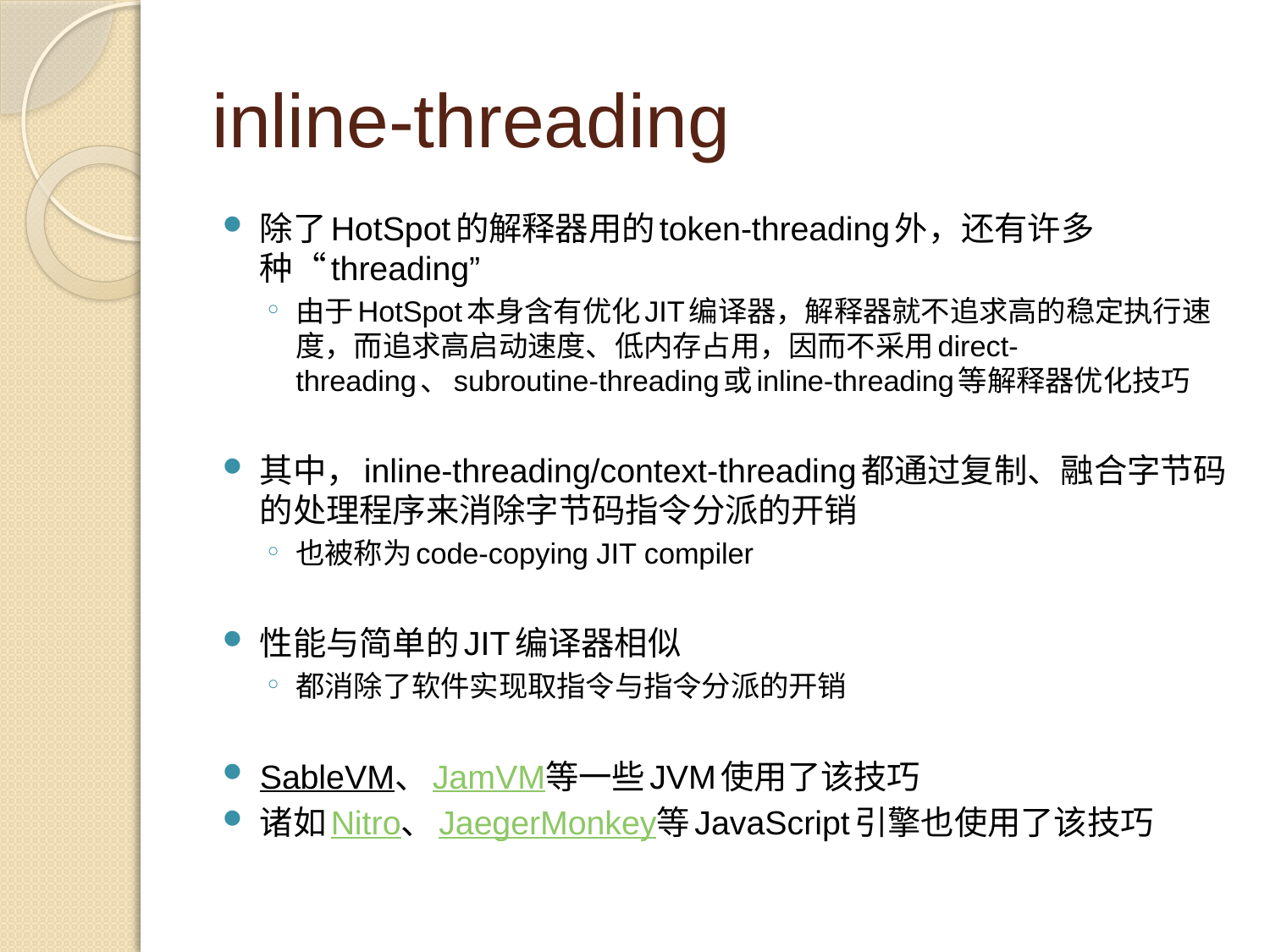

# inline-threading
除了HotSpot的解释器用的token-threading外，还有许多种“threading”
由于HotSpot本身含有优化JIT编译器，解释器就不追求高的稳定执行速度，而追求高启动速度、低内存占用，因而不采用direct-threading、subroutine-threading或inline-threading等解释器优化技巧

其中，inline-threading/context-threading都通过复制、融合字节码的处理程序来消除字节码指令分派的开销
也被称为code-copying JIT compiler

性能与简单的JIT编译器相似
都消除了软件实现取指令与指令分派的开销

SableVM、JamVM等一些JVM使用了该技巧
诸如Nitro、JaegerMonkey等JavaScript引擎也使用了该技巧